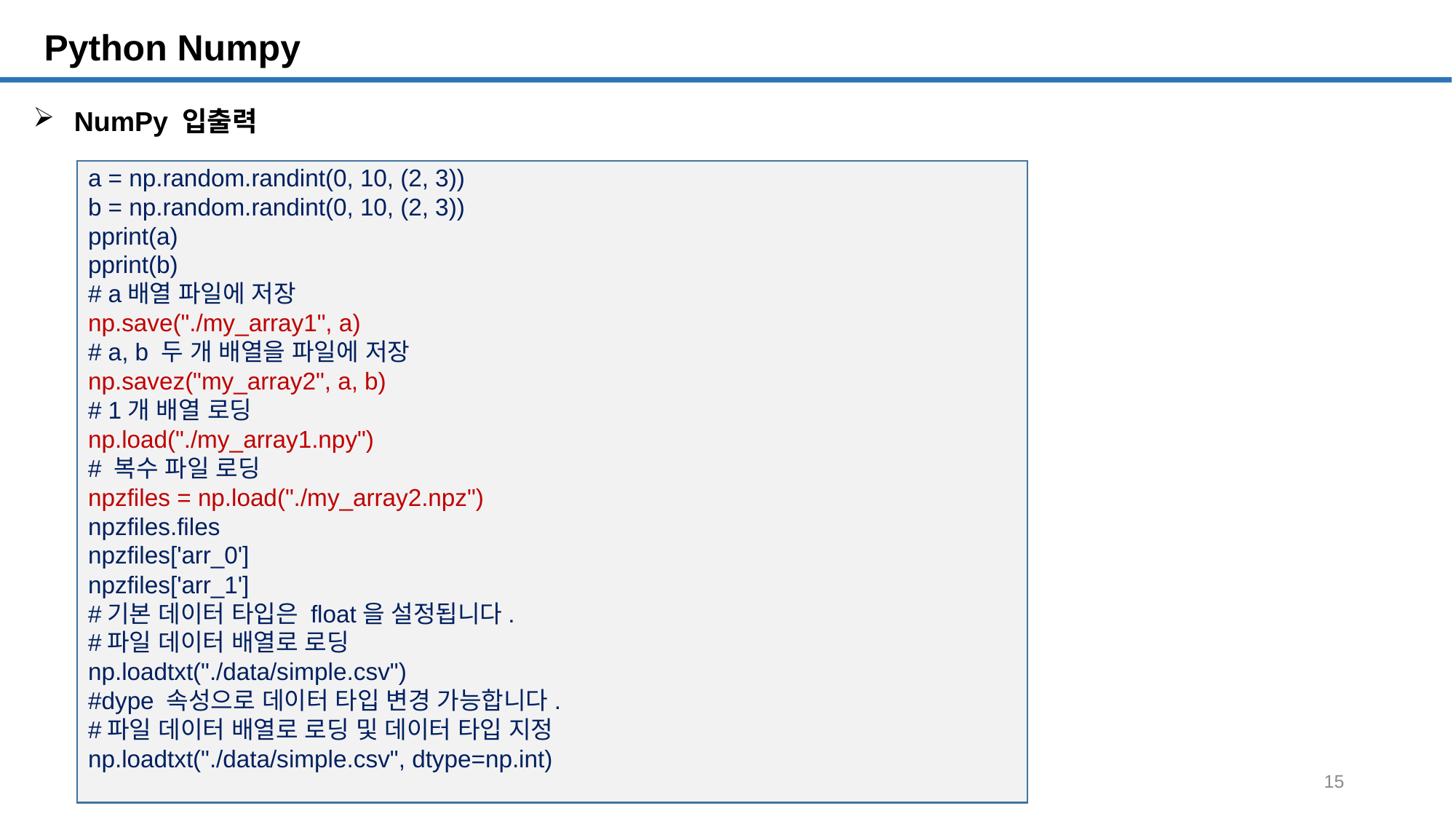

SQL 튜닝 개요
# Python Numpy

NumPy 입출력

a = np.random.randint(0, 10, (2, 3))
b = np.random.randint(0, 10, (2, 3))
pprint(a)
pprint(b)
# a배열 파일에 저장
np.save("./my_array1", a)
# a, b 두 개 배열을 파일에 저장
np.savez("my_array2", a, b)
# 1개 배열 로딩
np.load("./my_array1.npy")
# 복수 파일 로딩
npzfiles = np.load("./my_array2.npz")
npzfiles.files
npzfiles['arr_0']
npzfiles['arr_1']
#기본 데이터 타입은 float을 설정됩니다.
#파일 데이터 배열로 로딩
np.loadtxt("./data/simple.csv")
#dype 속성으로 데이터 타입 변경 가능합니다.
#파일 데이터 배열로 로딩 및 데이터 타입 지정
np.loadtxt("./data/simple.csv", dtype=np.int)

15